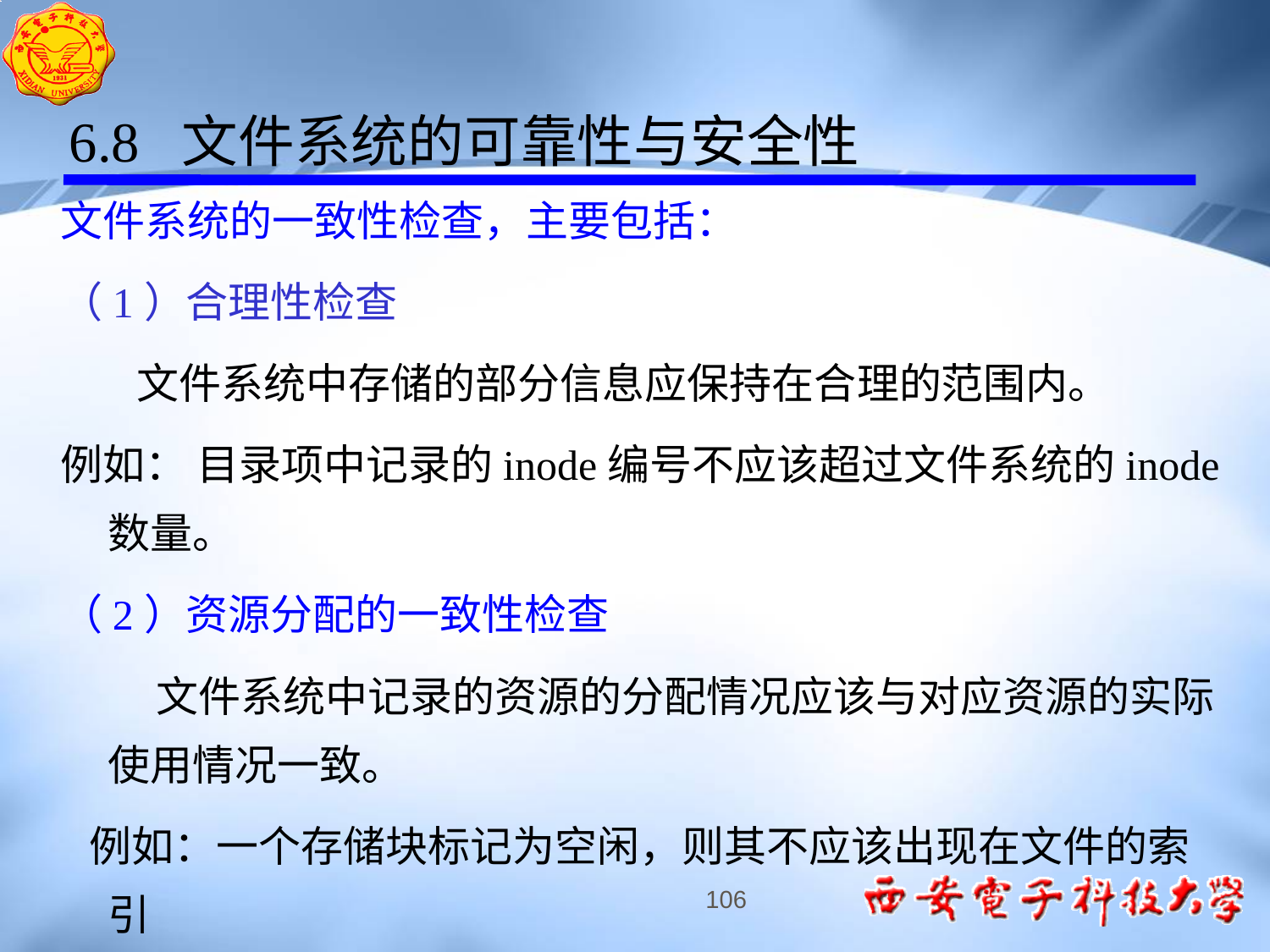

6.8  文件系统的可靠性与安全性
文件系统的一致性检查，主要包括：
（1）合理性检查
       文件系统中存储的部分信息应保持在合理的范围内。
例如： 目录项中记录的inode编号不应该超过文件系统的inode数量。
（2）资源分配的一致性检查
         文件系统中记录的资源的分配情况应该与对应资源的实际使用情况一致。
  例如：一个存储块标记为空闲，则其不应该出现在文件的索引
               表中。

106